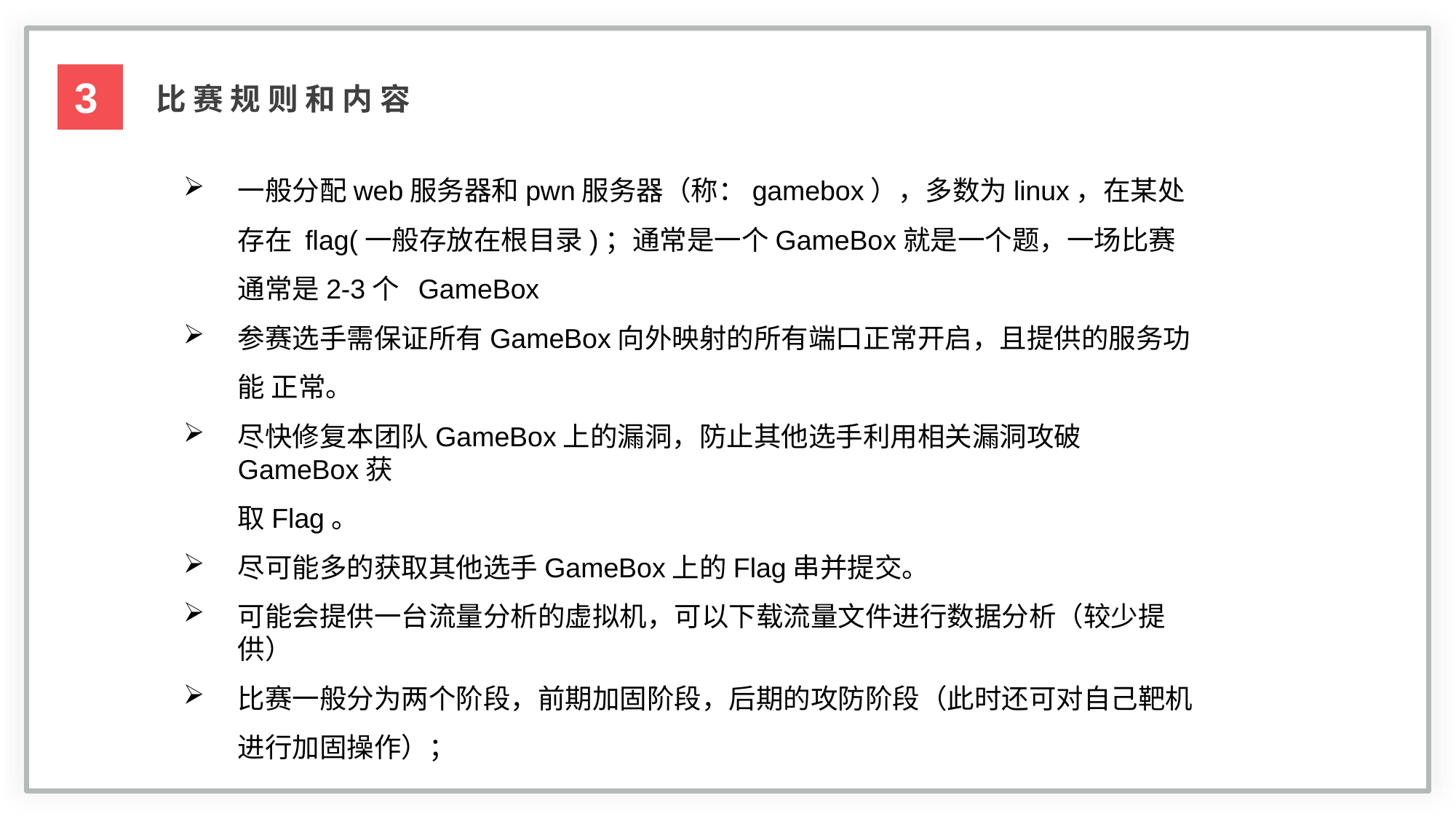

3
比 赛 规 则 和 内 容

一般分配web服务器和pwn服务器（称：gamebox），多数为linux，在某处存在 flag(一般存放在根目录)；通常是一个GameBox就是一个题，一场比赛通常是2-3个  GameBox
参赛选手需保证所有GameBox向外映射的所有端口正常开启，且提供的服务功能 正常。
尽快修复本团队GameBox上的漏洞，防止其他选手利用相关漏洞攻破GameBox获
取Flag。
尽可能多的获取其他选手GameBox上的Flag串并提交。
可能会提供一台流量分析的虚拟机，可以下载流量文件进行数据分析（较少提供）
比赛一般分为两个阶段，前期加固阶段，后期的攻防阶段（此时还可对自己靶机 进行加固操作）；